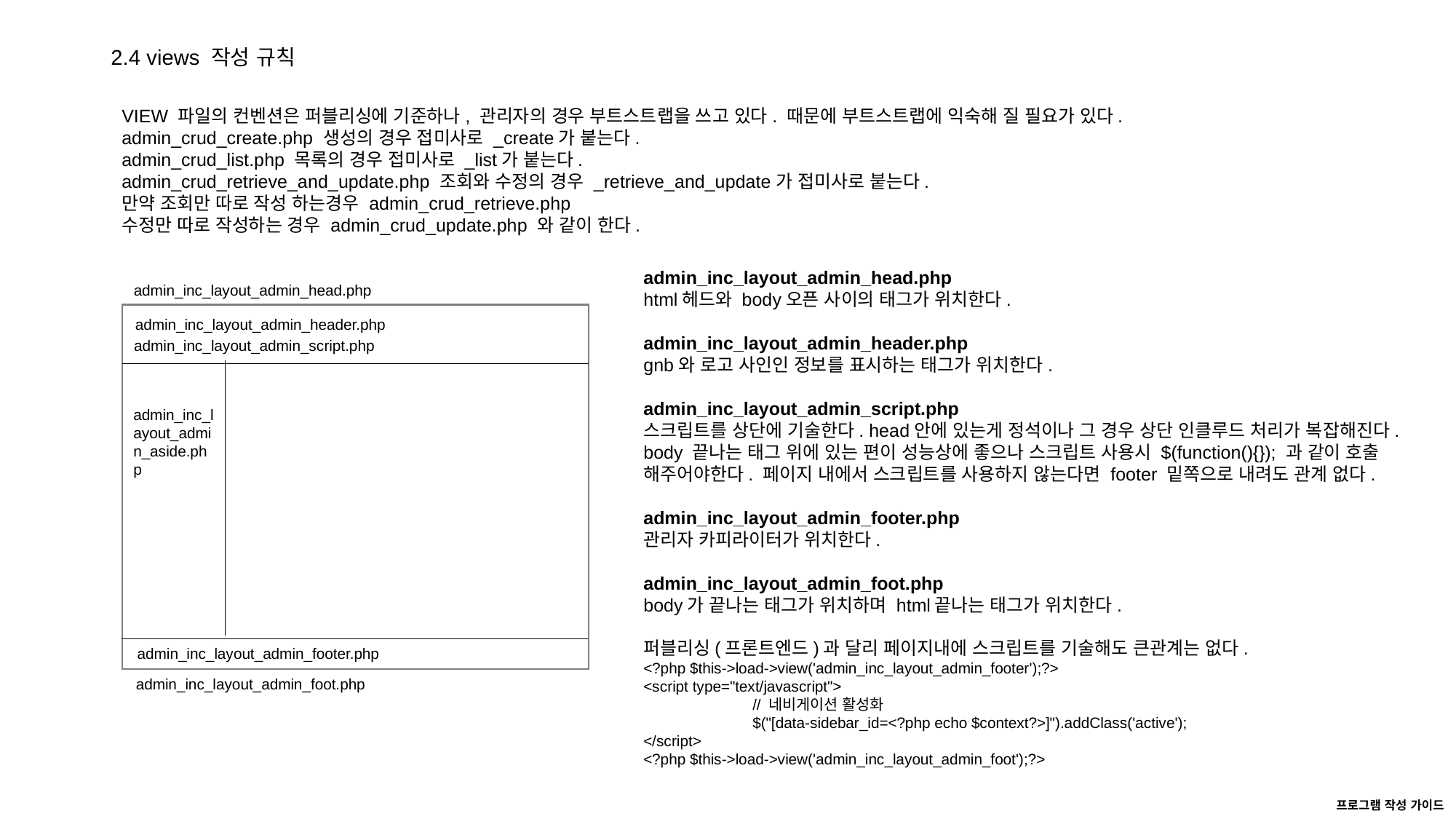

# 2.4 views 작성 규칙
VIEW 파일의 컨벤션은 퍼블리싱에 기준하나, 관리자의 경우 부트스트랩을 쓰고 있다. 때문에 부트스트랩에 익숙해 질 필요가 있다.
admin_crud_create.php 생성의 경우 접미사로 _create가 붙는다.
admin_crud_list.php 목록의 경우 접미사로 _list가 붙는다.
admin_crud_retrieve_and_update.php 조회와 수정의 경우 _retrieve_and_update가 접미사로 붙는다.
만약 조회만 따로 작성 하는경우 admin_crud_retrieve.php
수정만 따로 작성하는 경우 admin_crud_update.php 와 같이 한다.

admin_inc_layout_admin_head.php
html헤드와 body오픈 사이의 태그가 위치한다.

admin_inc_layout_admin_header.php
gnb와 로고 사인인 정보를 표시하는 태그가 위치한다.

admin_inc_layout_admin_script.php
스크립트를 상단에 기술한다. head안에 있는게 정석이나 그 경우 상단 인클루드 처리가 복잡해진다.
body 끝나는 태그 위에 있는 편이 성능상에 좋으나 스크립트 사용시 $(function(){}); 과 같이 호출
해주어야한다. 페이지 내에서 스크립트를 사용하지 않는다면 footer 밑쪽으로 내려도 관계 없다.

admin_inc_layout_admin_footer.php
관리자 카피라이터가 위치한다.

admin_inc_layout_admin_foot.php
body가 끝나는 태그가 위치하며 html끝나는 태그가 위치한다.

퍼블리싱(프론트엔드)과 달리 페이지내에 스크립트를 기술해도 큰관계는 없다.
<?php $this->load->view('admin_inc_layout_admin_footer');?>
<script type="text/javascript">
	// 네비게이션 활성화
	$("[data-sidebar_id=<?php echo $context?>]").addClass('active');
</script>
<?php $this->load->view('admin_inc_layout_admin_foot');?>
admin_inc_layout_admin_head.php

admin_inc_layout_admin_header.php
admin_inc_layout_admin_script.php
admin_inc_layout_admin_aside.php
admin_inc_layout_admin_footer.php
admin_inc_layout_admin_foot.php